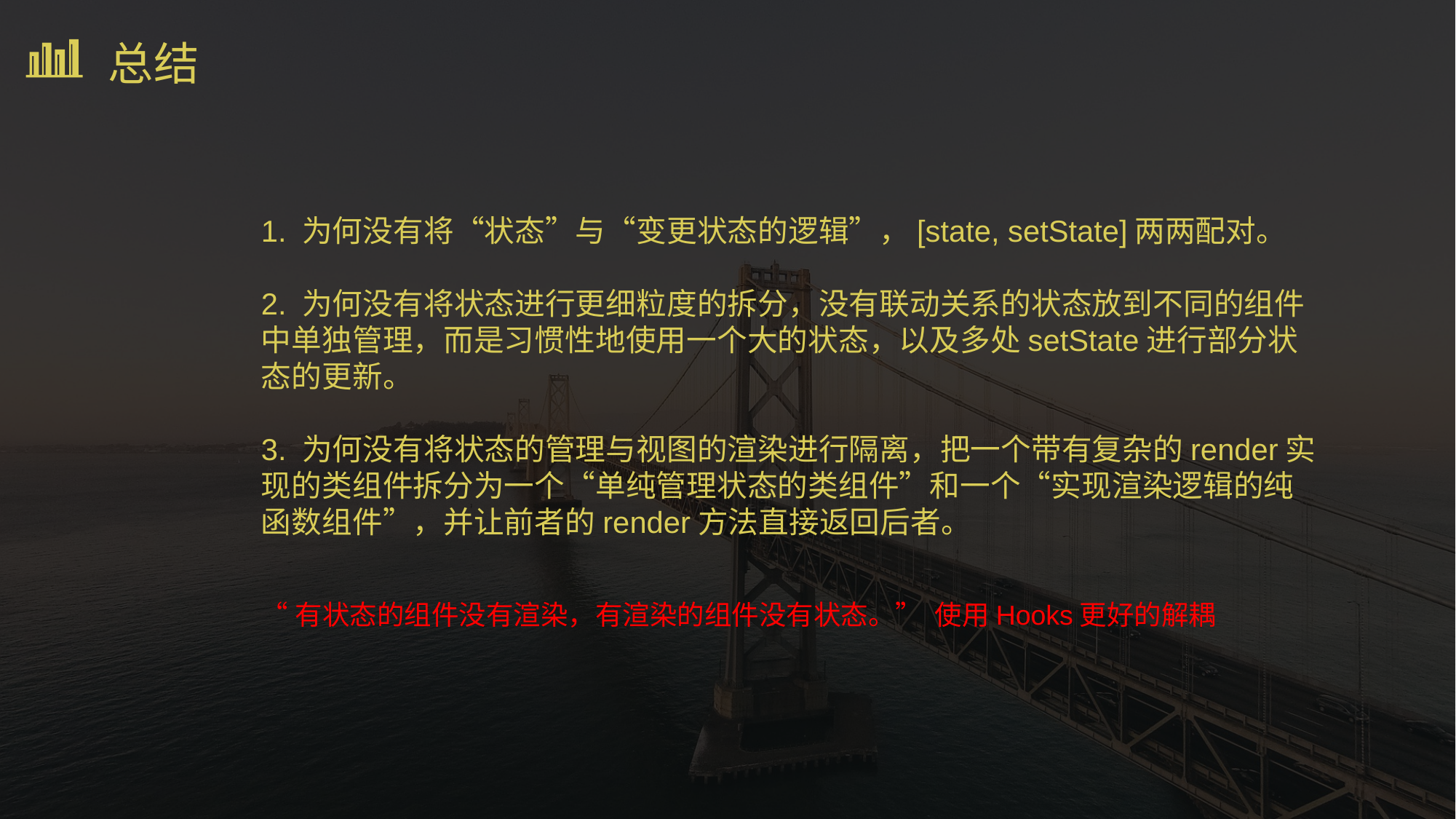

总结

1. 为何没有将“状态”与“变更状态的逻辑”，[state, setState]两两配对。

2. 为何没有将状态进行更细粒度的拆分，没有联动关系的状态放到不同的组件中单独管理，而是习惯性地使用一个大的状态，以及多处setState进行部分状态的更新。

3. 为何没有将状态的管理与视图的渲染进行隔离，把一个带有复杂的render实现的类组件拆分为一个“单纯管理状态的类组件”和一个“实现渲染逻辑的纯函数组件”，并让前者的render方法直接返回后者。
“有状态的组件没有渲染，有渲染的组件没有状态。”  使用Hooks更好的解耦